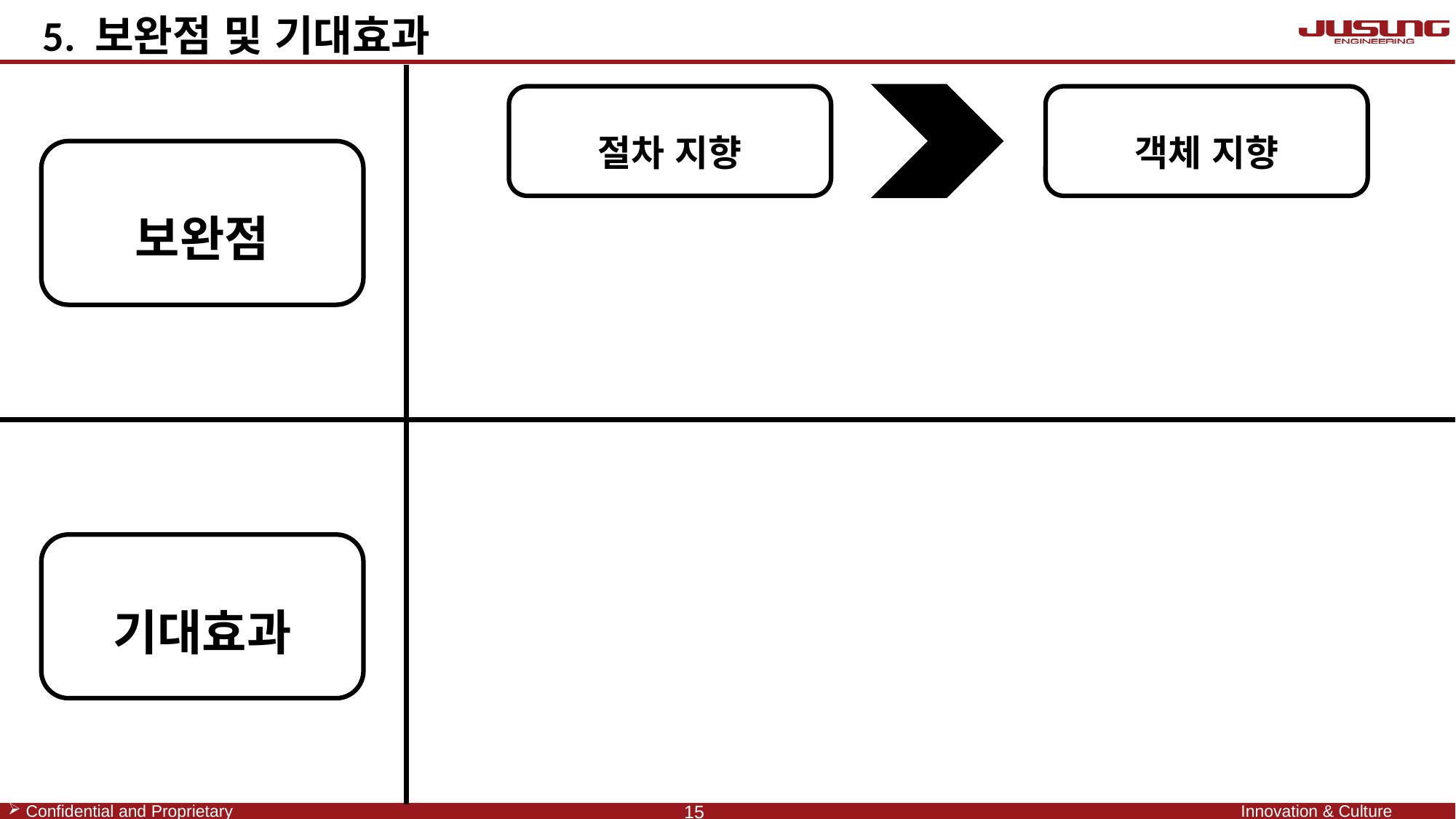

5. 보완점 및 기대효과
절차 지향

객체 지향
보완점
기대효과
15